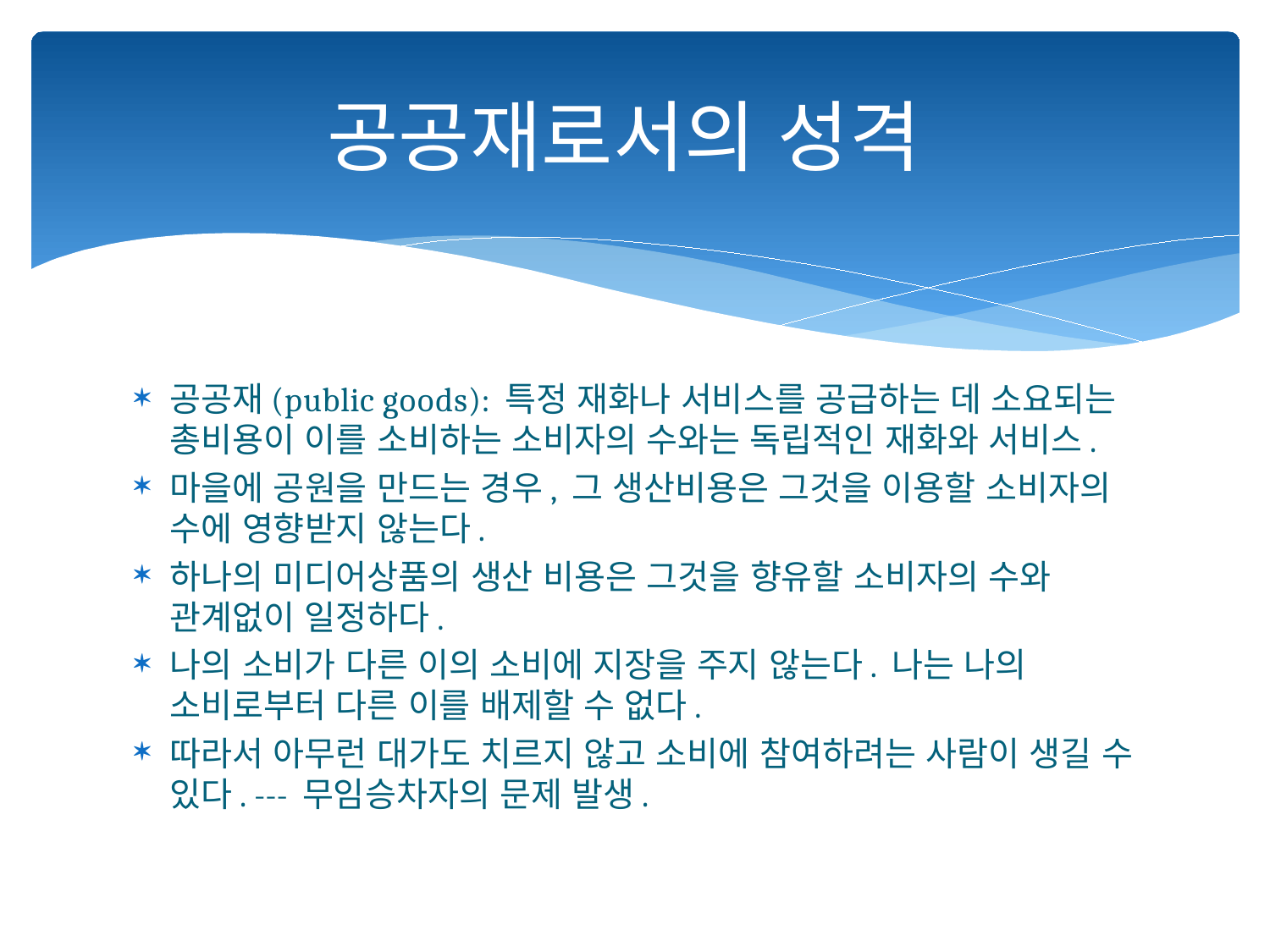

# 공공재로서의 성격
공공재(public goods): 특정 재화나 서비스를 공급하는 데 소요되는 총비용이 이를 소비하는 소비자의 수와는 독립적인 재화와 서비스.
마을에 공원을 만드는 경우, 그 생산비용은 그것을 이용할 소비자의 수에 영향받지 않는다.
하나의 미디어상품의 생산 비용은 그것을 향유할 소비자의 수와 관계없이 일정하다.
나의 소비가 다른 이의 소비에 지장을 주지 않는다. 나는 나의 소비로부터 다른 이를 배제할 수 없다.
따라서 아무런 대가도 치르지 않고 소비에 참여하려는 사람이 생길 수 있다. --- 무임승차자의 문제 발생.